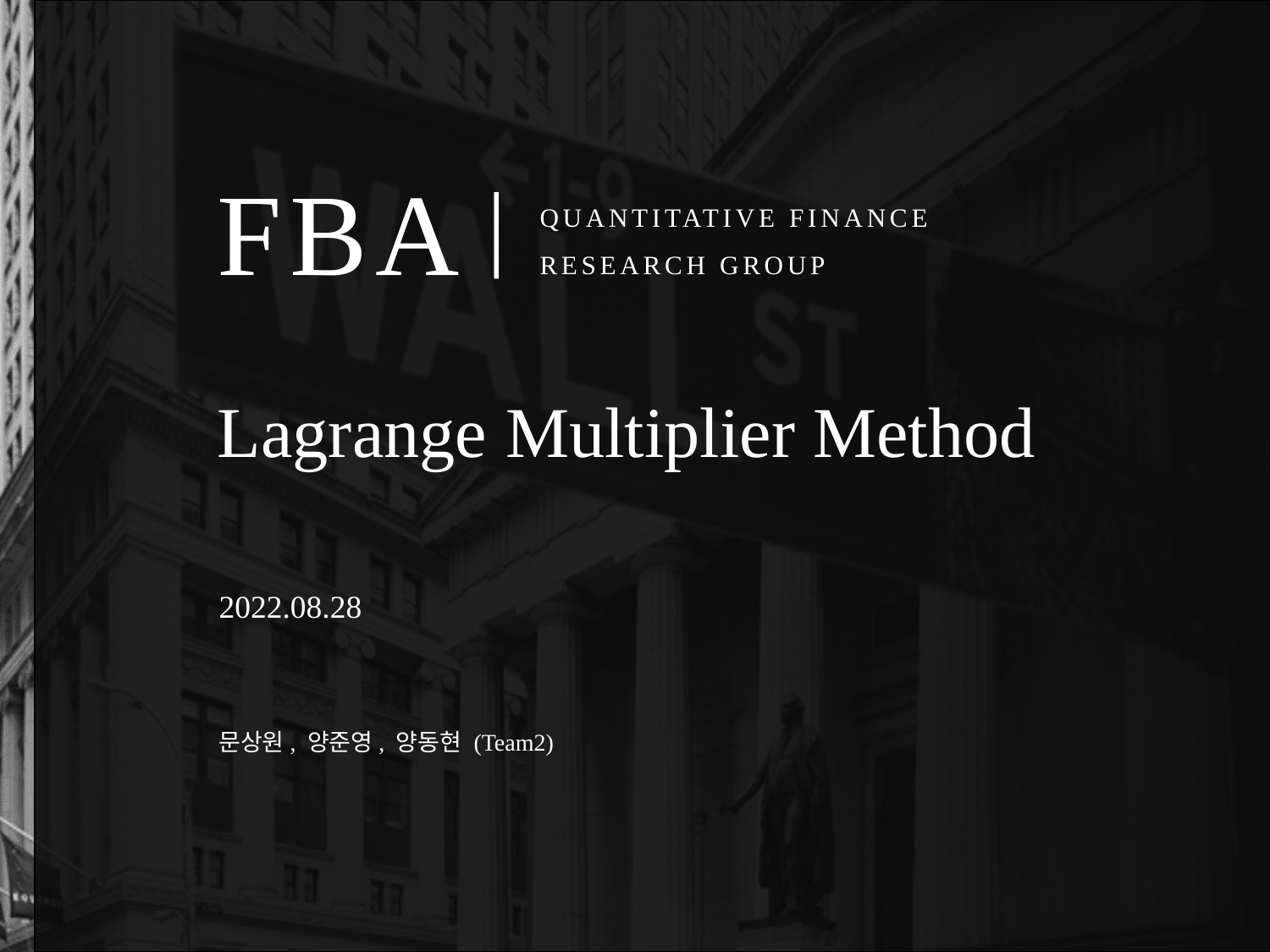

# Lagrange Multiplier Method

2022.08.28
문상원, 양준영, 양동현 (Team2)